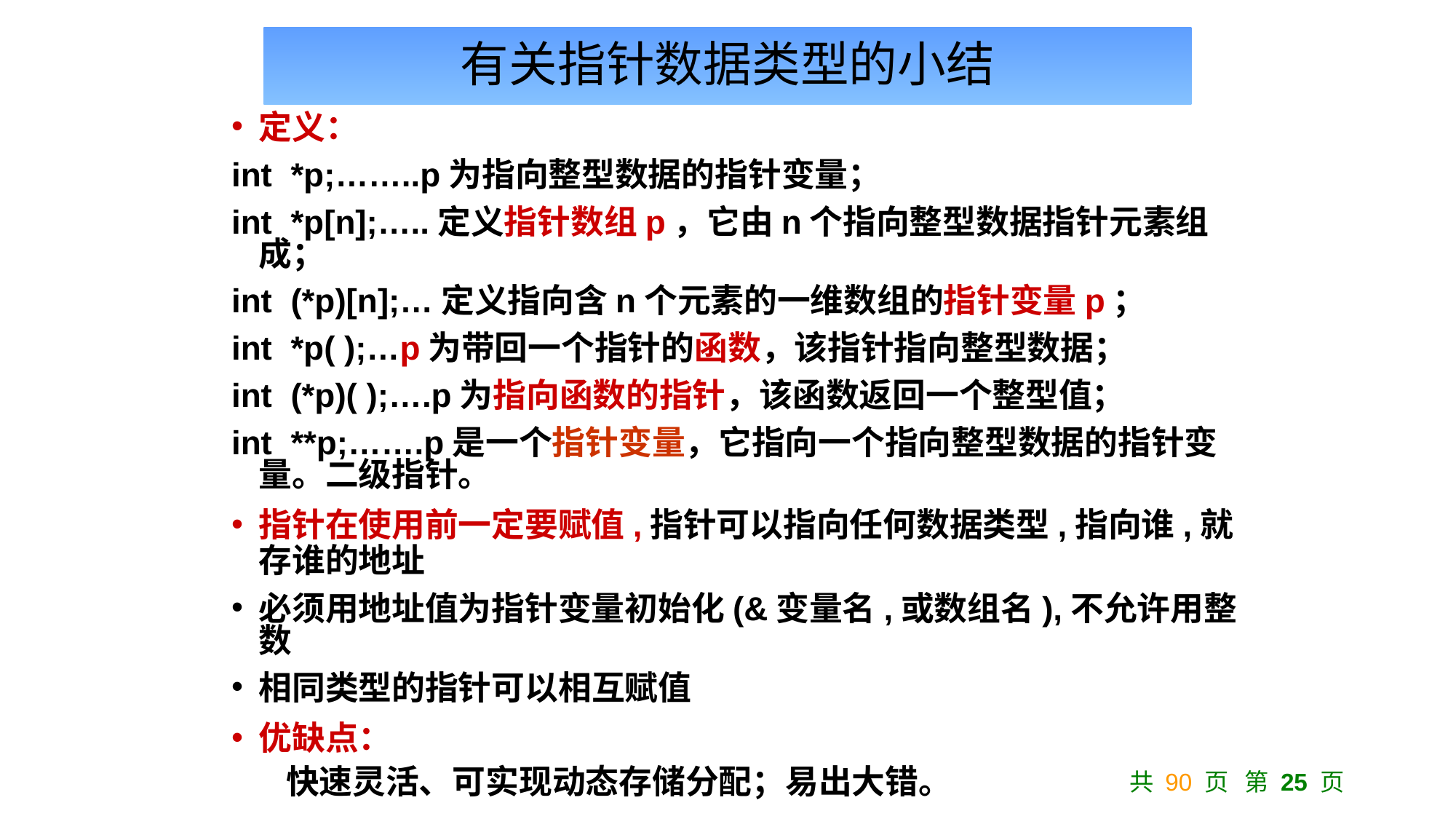

# 有关指针数据类型的小结
定义：
int  *p;……..p为指向整型数据的指针变量；
int  *p[n];…..定义指针数组p，它由n个指向整型数据指针元素组成；
int  (*p)[n];…定义指向含n个元素的一维数组的指针变量p；
int  *p( );…p为带回一个指针的函数，该指针指向整型数据；
int  (*p)( );….p为指向函数的指针，该函数返回一个整型值；
int  **p;…….p是一个指针变量，它指向一个指向整型数据的指针变量。二级指针。
指针在使用前一定要赋值,指针可以指向任何数据类型,指向谁,就存谁的地址
必须用地址值为指针变量初始化(&变量名,或数组名),不允许用整数
相同类型的指针可以相互赋值
优缺点：
快速灵活、可实现动态存储分配；易出大错。
共 90 页   第 25 页